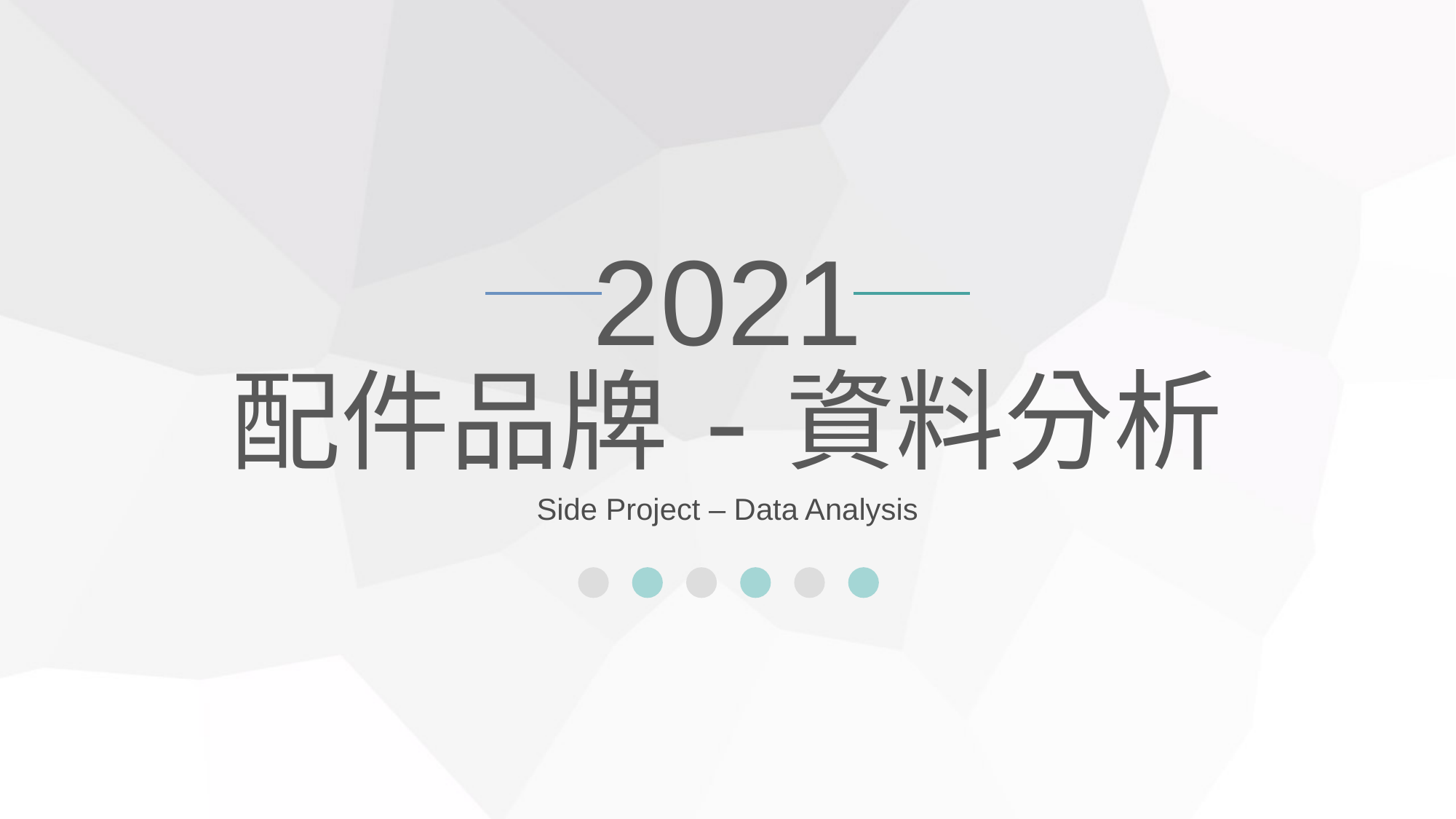

2021
配件品牌-資料分析
Side Project – Data Analysis